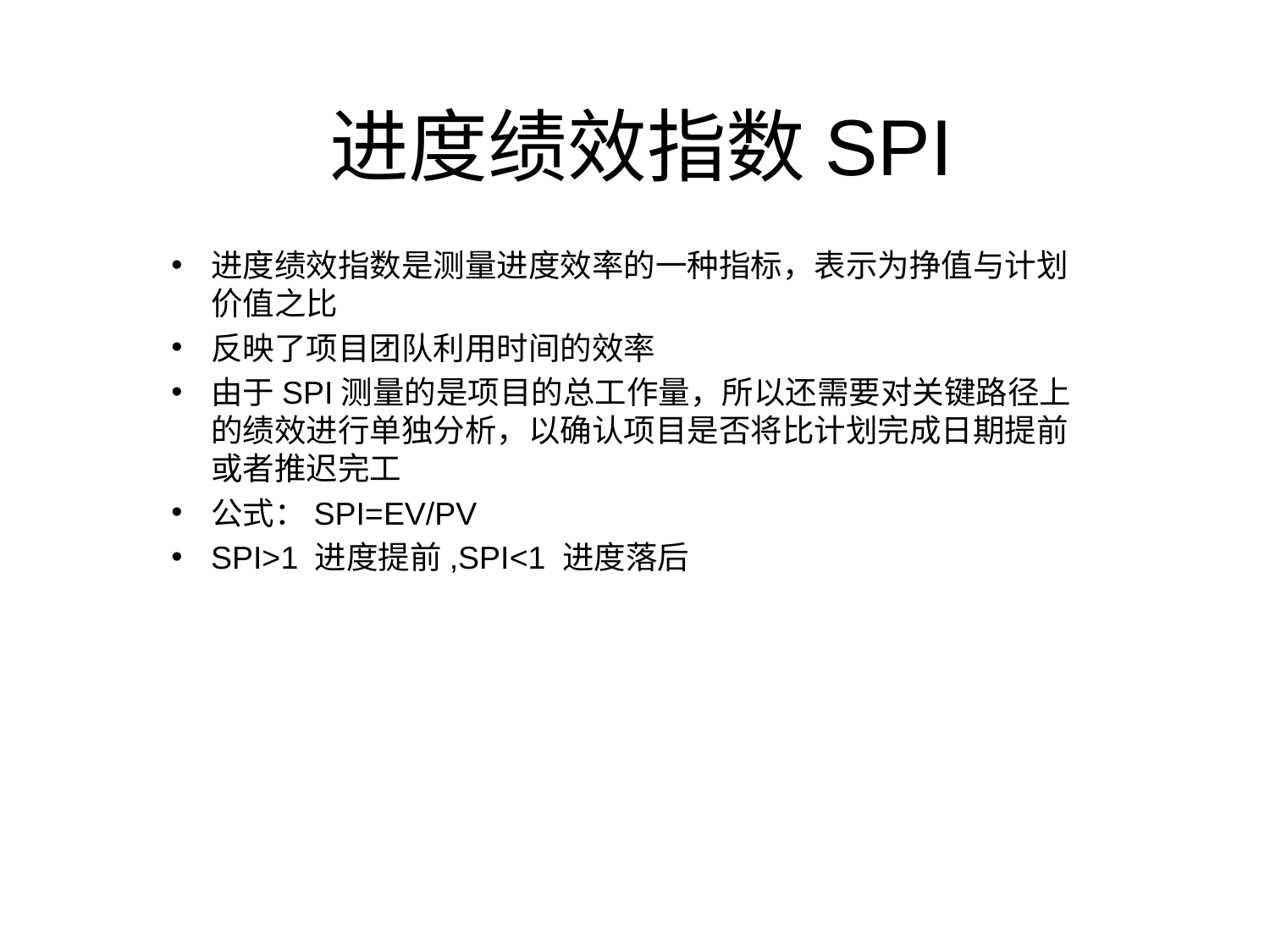

# 进度绩效指数SPI
进度绩效指数是测量进度效率的一种指标，表示为挣值与计划价值之比
反映了项目团队利用时间的效率
由于SPI测量的是项目的总工作量，所以还需要对关键路径上的绩效进行单独分析，以确认项目是否将比计划完成日期提前或者推迟完工
公式：SPI=EV/PV
SPI>1 进度提前,SPI<1 进度落后